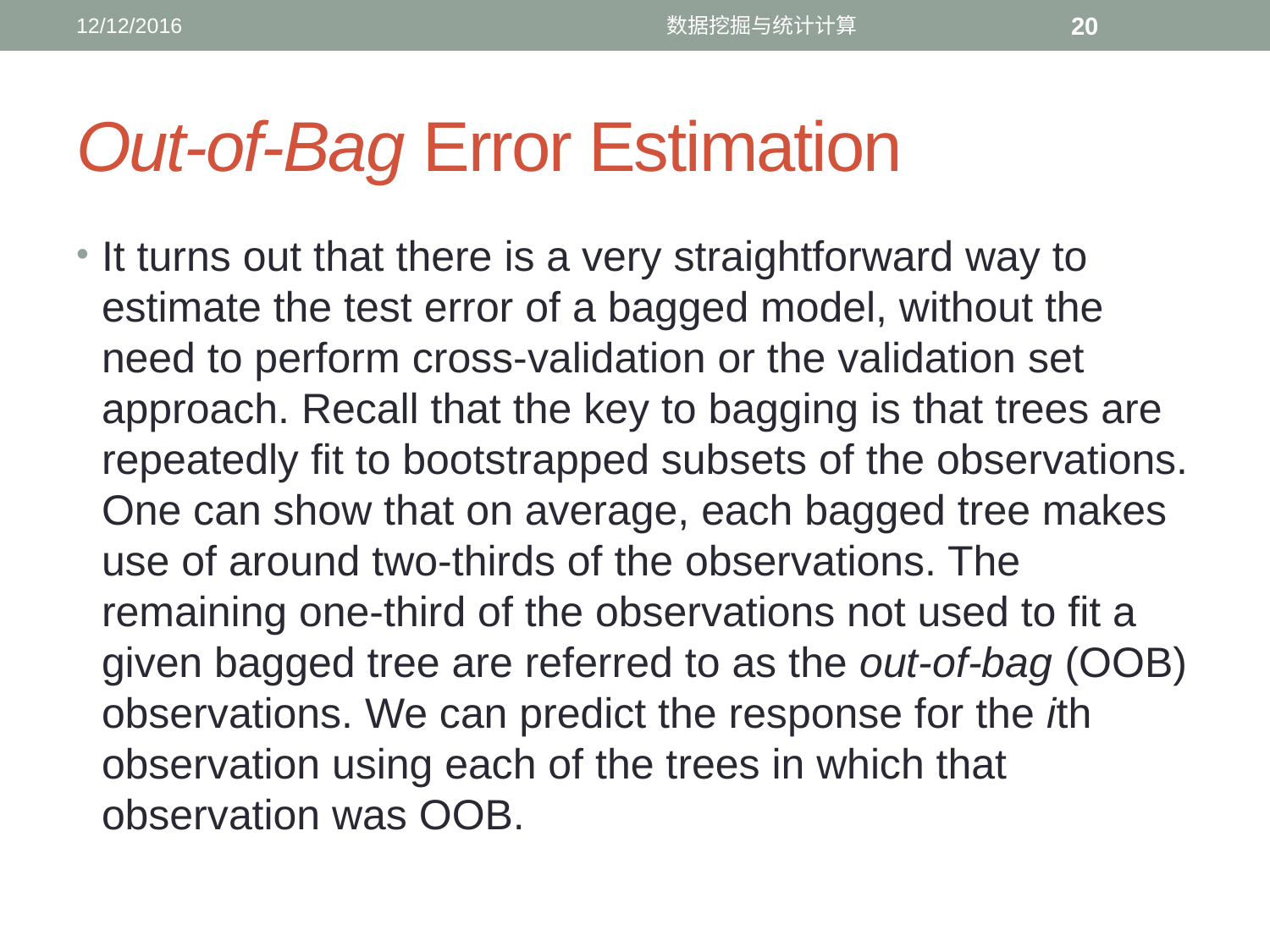

12/12/2016
数据挖掘与统计计算
20
# Out-of-Bag Error Estimation
It turns out that there is a very straightforward way to estimate the test error of a bagged model, without the need to perform cross-validation or the validation set approach. Recall that the key to bagging is that trees are repeatedly fit to bootstrapped subsets of the observations. One can show that on average, each bagged tree makes use of around two-thirds of the observations. The remaining one-third of the observations not used to fit a given bagged tree are referred to as the out-of-bag (OOB) observations. We can predict the response for the ith observation using each of the trees in which that observation was OOB.